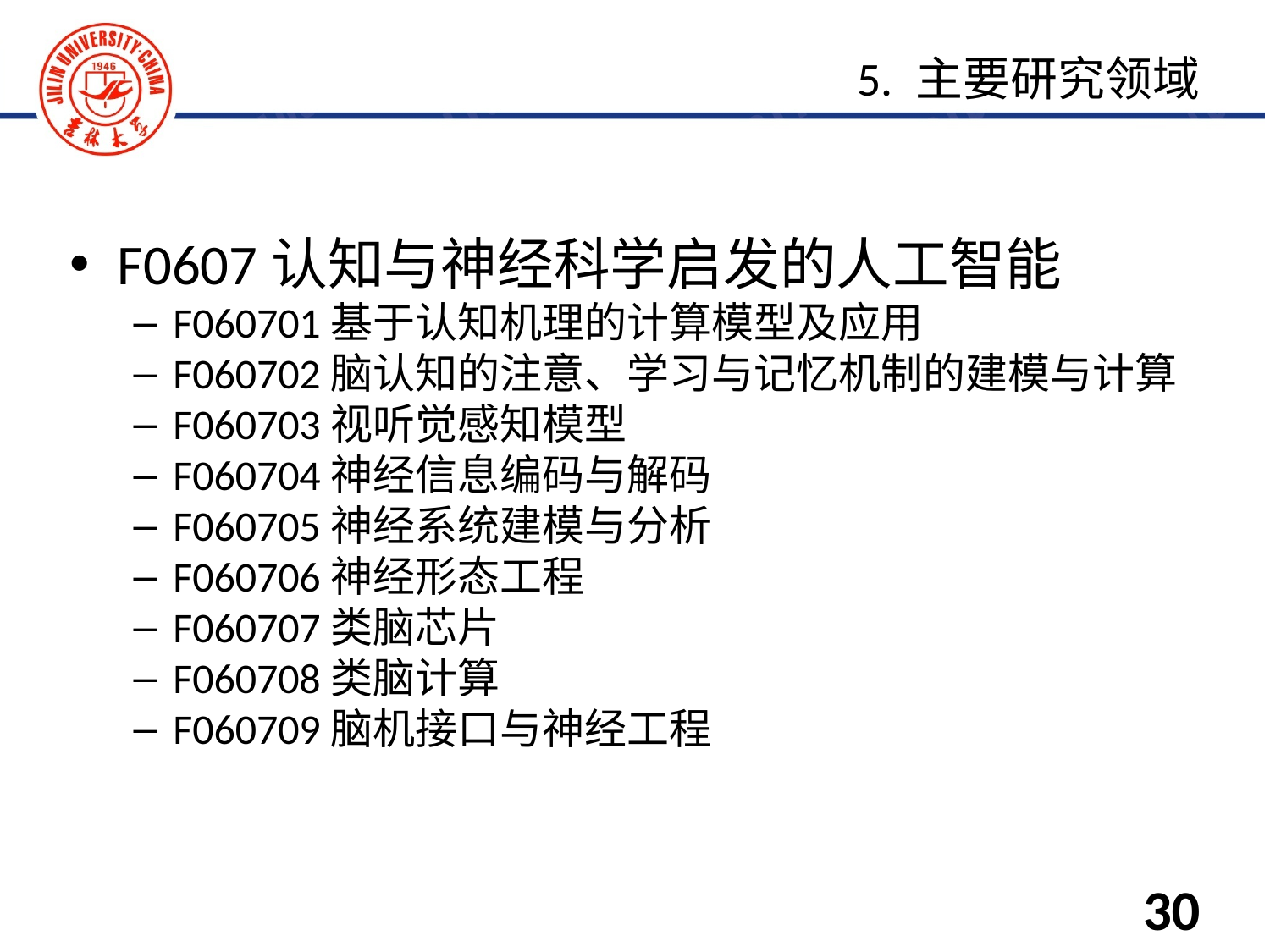

F0607认知与神经科学启发的人工智能
F060701基于认知机理的计算模型及应用
F060702脑认知的注意、学习与记忆机制的建模与计算
F060703视听觉感知模型
F060704神经信息编码与解码
F060705神经系统建模与分析
F060706神经形态工程
F060707类脑芯片
F060708类脑计算
F060709脑机接口与神经工程
5. 主要研究领域
30